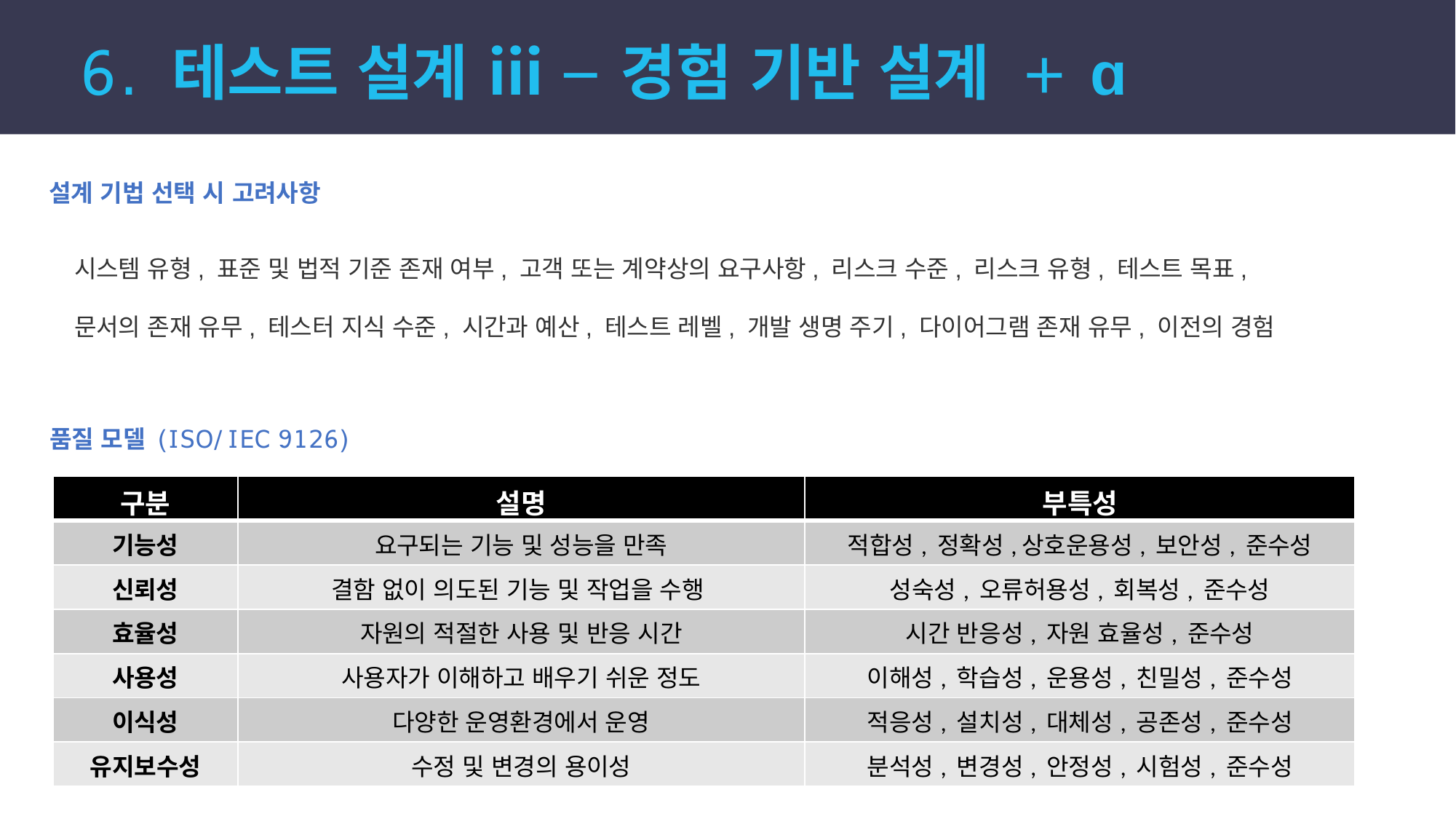

6. 테스트 설계 ⅲ – 경험 기반 설계 + ɑ
설계 기법 선택 시 고려사항
시스템 유형, 표준 및 법적 기준 존재 여부, 고객 또는 계약상의 요구사항, 리스크 수준, 리스크 유형, 테스트 목표,

문서의 존재 유무, 테스터 지식 수준, 시간과 예산, 테스트 레벨, 개발 생명 주기, 다이어그램 존재 유무, 이전의 경험
품질 모델 (ISO/IEC 9126)
| 구분 | 설명 | 부특성 |
| --- | --- | --- |
| 기능성 | 요구되는 기능 및 성능을 만족 | 적합성, 정확성,상호운용성, 보안성, 준수성 |
| 신뢰성 | 결함 없이 의도된 기능 및 작업을 수행 | 성숙성, 오류허용성, 회복성, 준수성 |
| 효율성 | 자원의 적절한 사용 및 반응 시간 | 시간 반응성, 자원 효율성, 준수성 |
| 사용성 | 사용자가 이해하고 배우기 쉬운 정도 | 이해성, 학습성, 운용성, 친밀성, 준수성 |
| 이식성 | 다양한 운영환경에서 운영 | 적응성, 설치성, 대체성, 공존성, 준수성 |
| 유지보수성 | 수정 및 변경의 용이성 | 분석성, 변경성, 안정성, 시험성, 준수성 |